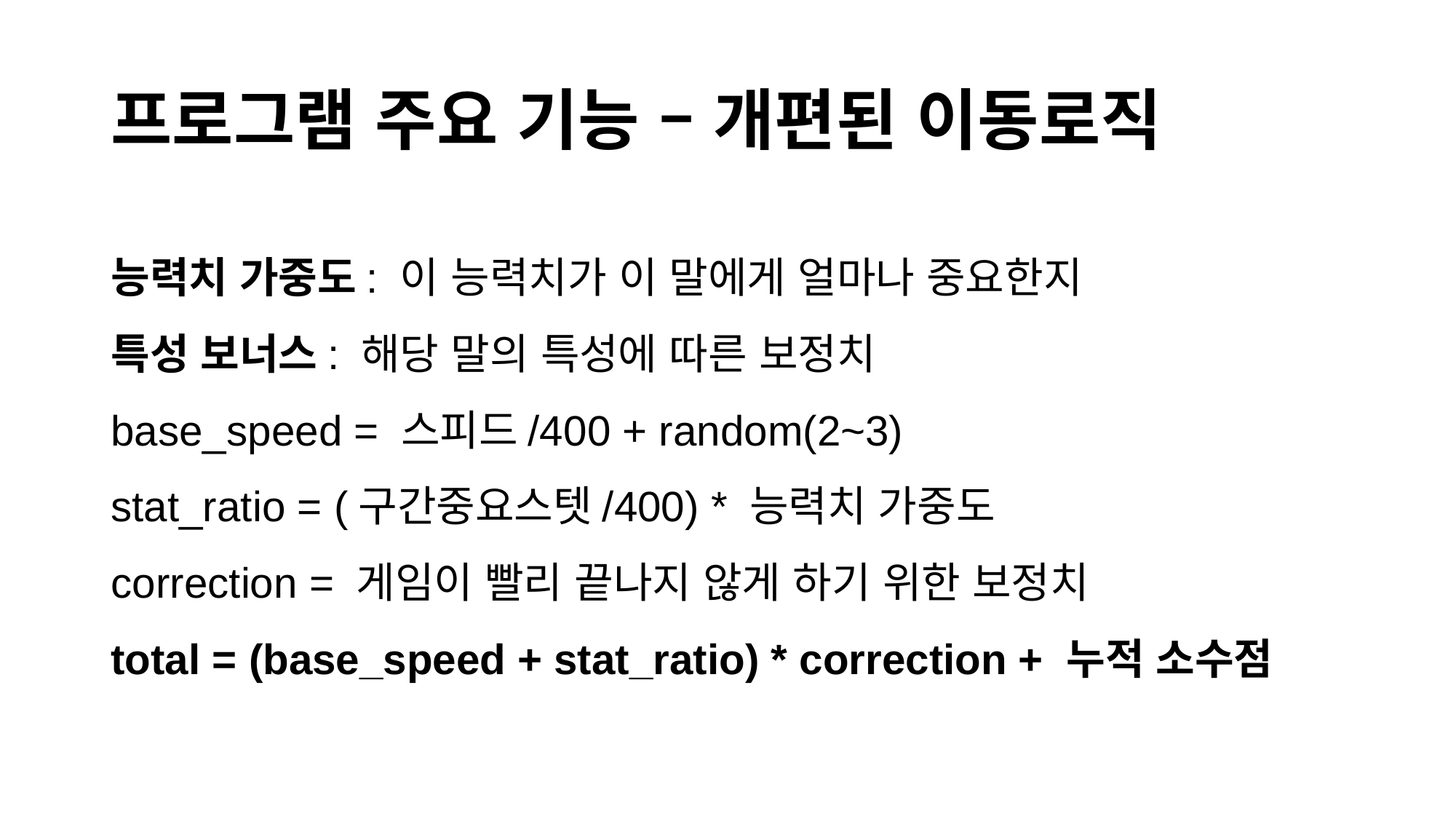

# 프로그램 주요 기능 – 개편된 이동로직
능력치 가중도: 이 능력치가 이 말에게 얼마나 중요한지
특성 보너스: 해당 말의 특성에 따른 보정치
base_speed = 스피드/400 + random(2~3)
stat_ratio = (구간중요스텟/400) * 능력치 가중도
correction = 게임이 빨리 끝나지 않게 하기 위한 보정치
total = (base_speed + stat_ratio) * correction + 누적 소수점